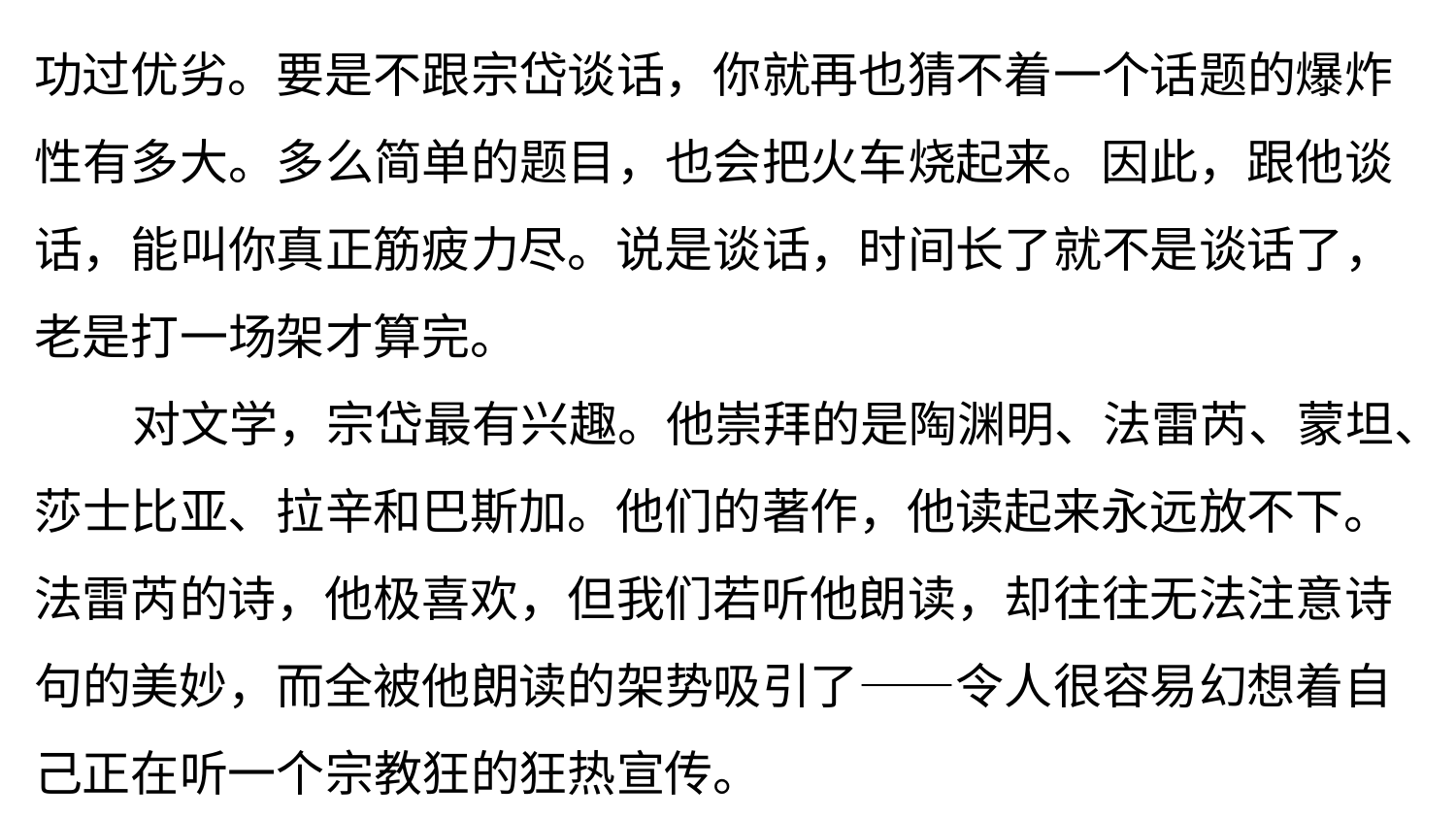

功过优劣。要是不跟宗岱谈话，你就再也猜不着一个话题的爆炸性有多大。多么简单的题目，也会把火车烧起来。因此，跟他谈话，能叫你真正筋疲力尽。说是谈话，时间长了就不是谈话了，老是打一场架才算完。
        对文学，宗岱最有兴趣。他崇拜的是陶渊明、法雷芮、蒙坦、莎士比亚、拉辛和巴斯加。他们的著作，他读起来永远放不下。法雷芮的诗，他极喜欢，但我们若听他朗读，却往往无法注意诗句的美妙，而全被他朗读的架势吸引了——令人很容易幻想着自己正在听一个宗教狂的狂热宣传。